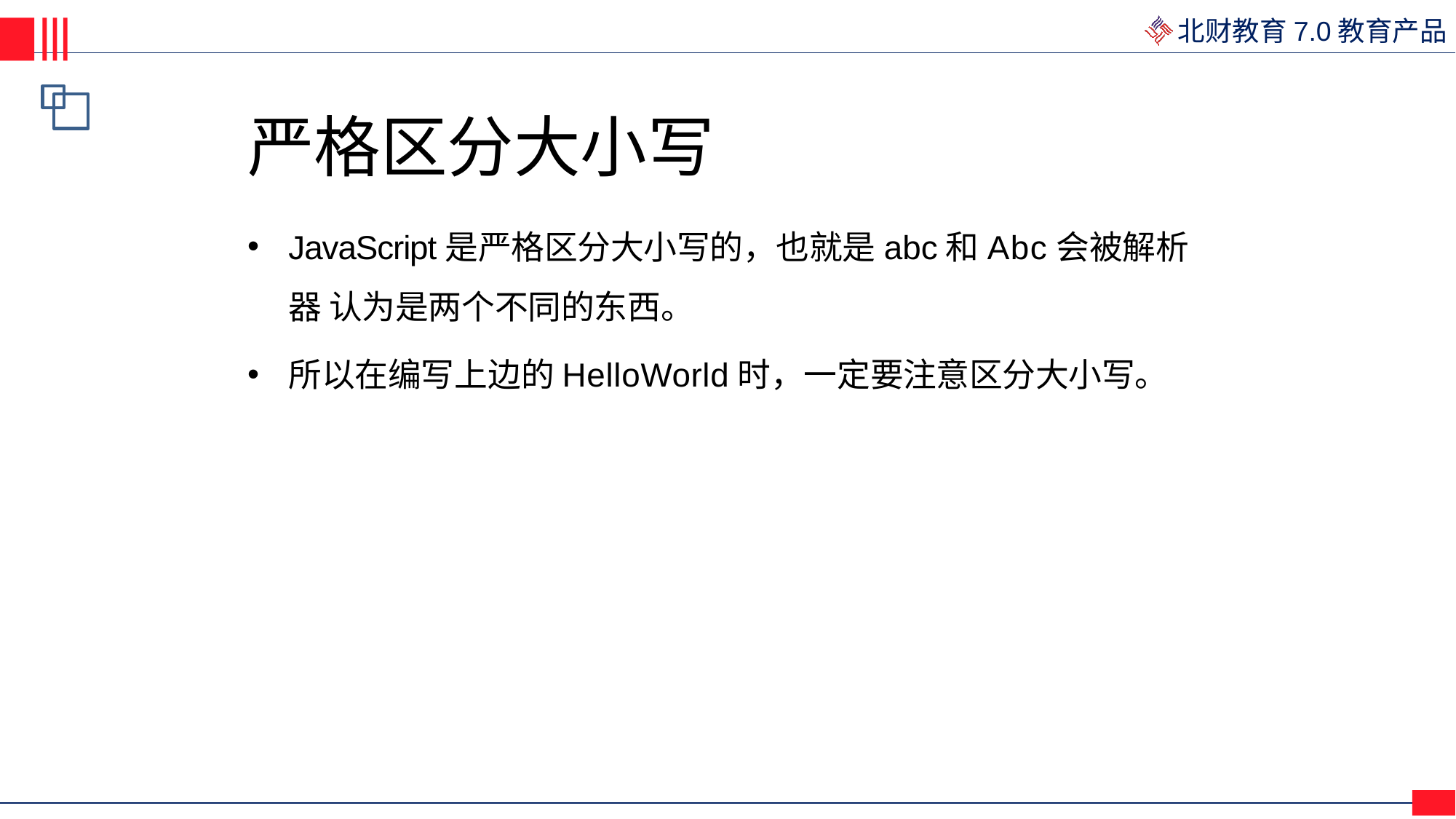

# 严格区分大小写
JavaScript是严格区分大小写的，也就是abc和Abc会被解析器 认为是两个不同的东西。
所以在编写上边的HelloWorld时，一定要注意区分大小写。